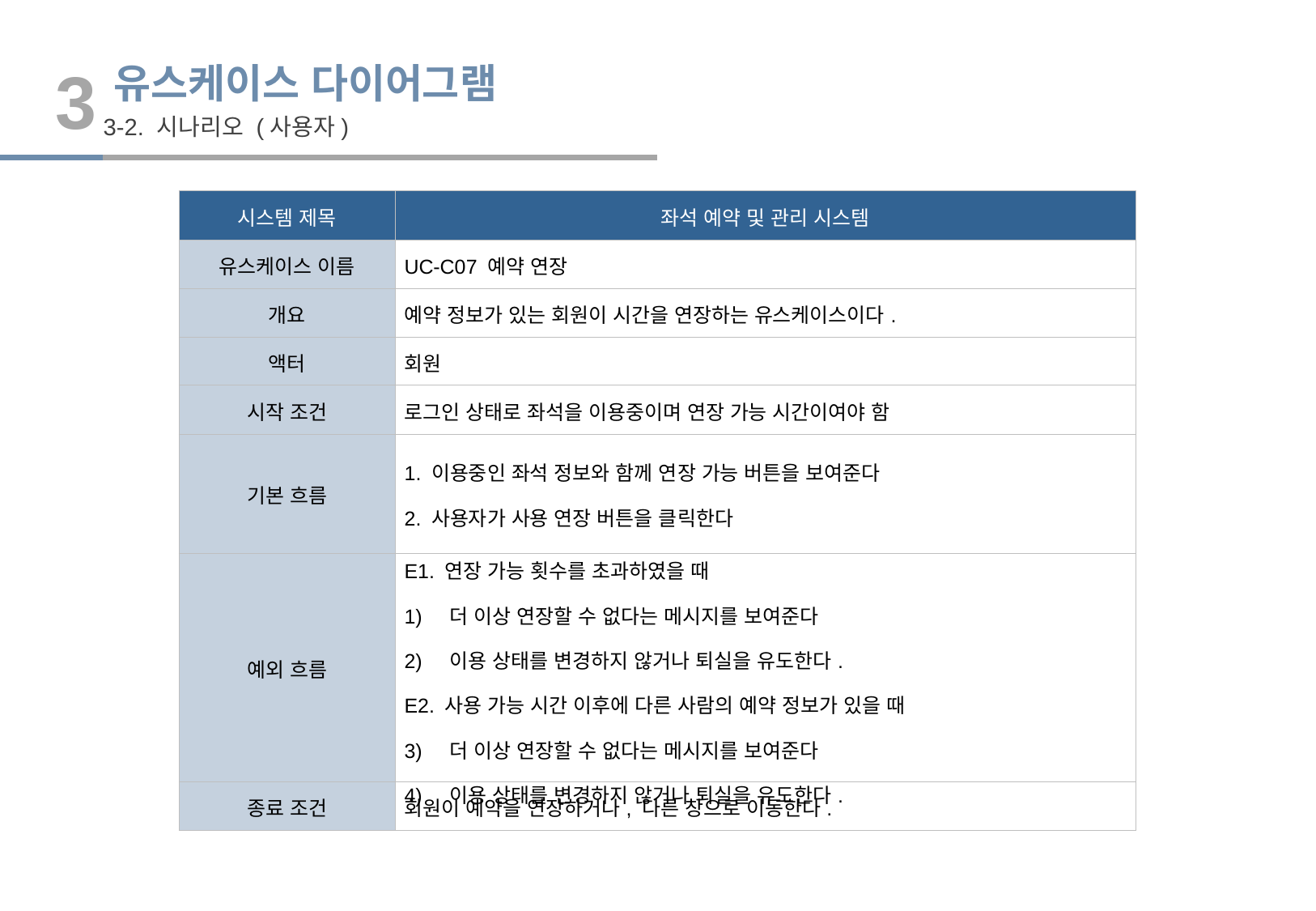

3
유스케이스 다이어그램
3-2. 시나리오 (사용자)
| 시스템 제목 | 좌석 예약 및 관리 시스템 |
| --- | --- |
| 유스케이스 이름 | UC-C07 예약 연장 |
| 개요 | 예약 정보가 있는 회원이 시간을 연장하는 유스케이스이다. |
| 액터 | 회원 |
| 시작 조건 | 로그인 상태로 좌석을 이용중이며 연장 가능 시간이여야 함 |
| 기본 흐름 | 1. 이용중인 좌석 정보와 함께 연장 가능 버튼을 보여준다 2. 사용자가 사용 연장 버튼을 클릭한다 |
| 예외 흐름 | E1. 연장 가능 횟수를 초과하였을 때 더 이상 연장할 수 없다는 메시지를 보여준다 이용 상태를 변경하지 않거나 퇴실을 유도한다. E2. 사용 가능 시간 이후에 다른 사람의 예약 정보가 있을 때 더 이상 연장할 수 없다는 메시지를 보여준다 이용 상태를 변경하지 않거나 퇴실을 유도한다. |
| 종료 조건 | 회원이 예약을 연장하거나, 다른 창으로 이동한다. |